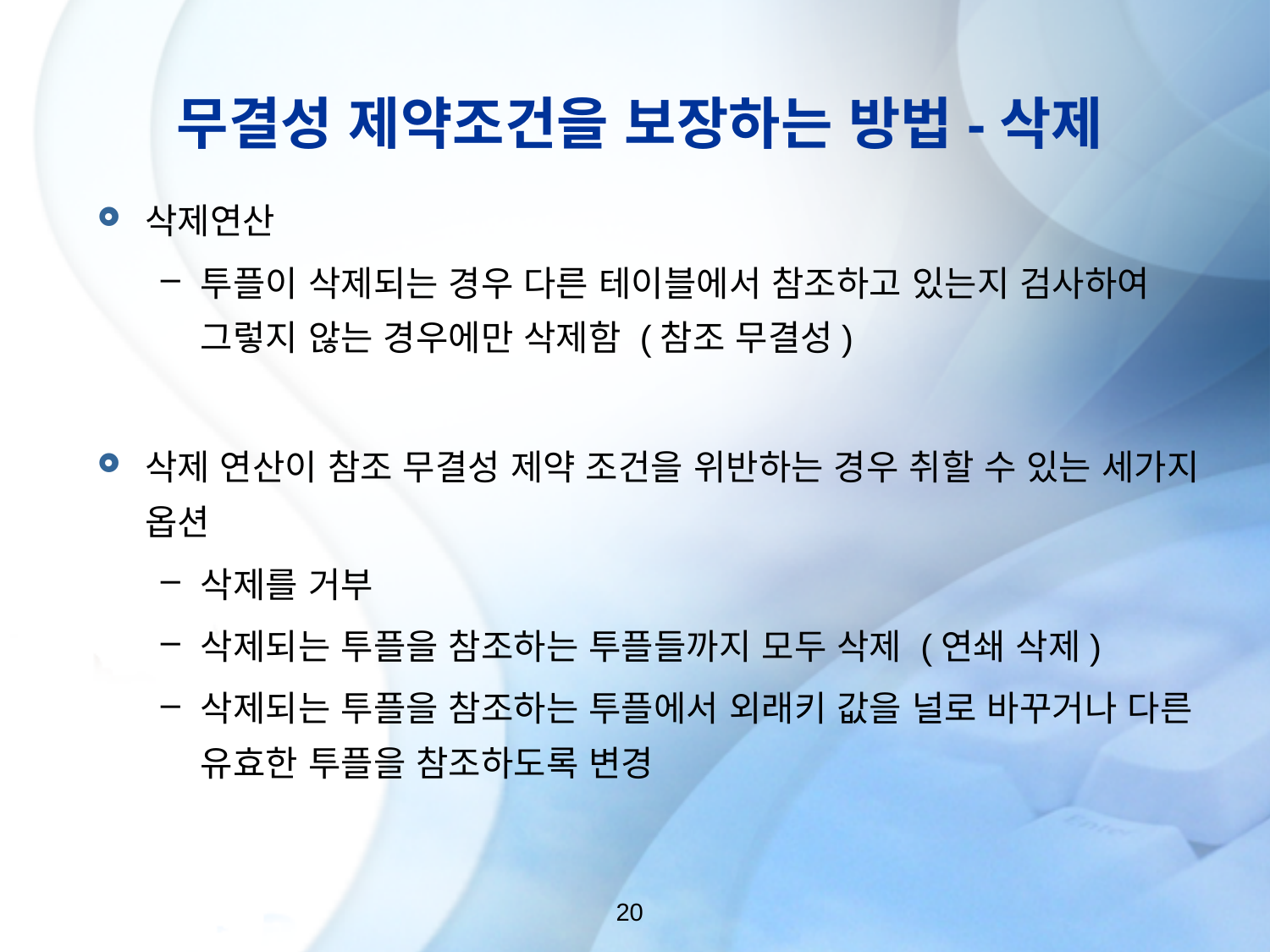

# 무결성 제약조건을 보장하는 방법-삭제
삭제연산
투플이 삭제되는 경우 다른 테이블에서 참조하고 있는지 검사하여 그렇지 않는 경우에만 삭제함 (참조 무결성)

삭제 연산이 참조 무결성 제약 조건을 위반하는 경우 취할 수 있는 세가지 옵션
삭제를 거부
삭제되는 투플을 참조하는 투플들까지 모두 삭제 (연쇄 삭제)
삭제되는 투플을 참조하는 투플에서 외래키 값을 널로 바꾸거나 다른 유효한 투플을 참조하도록 변경
20